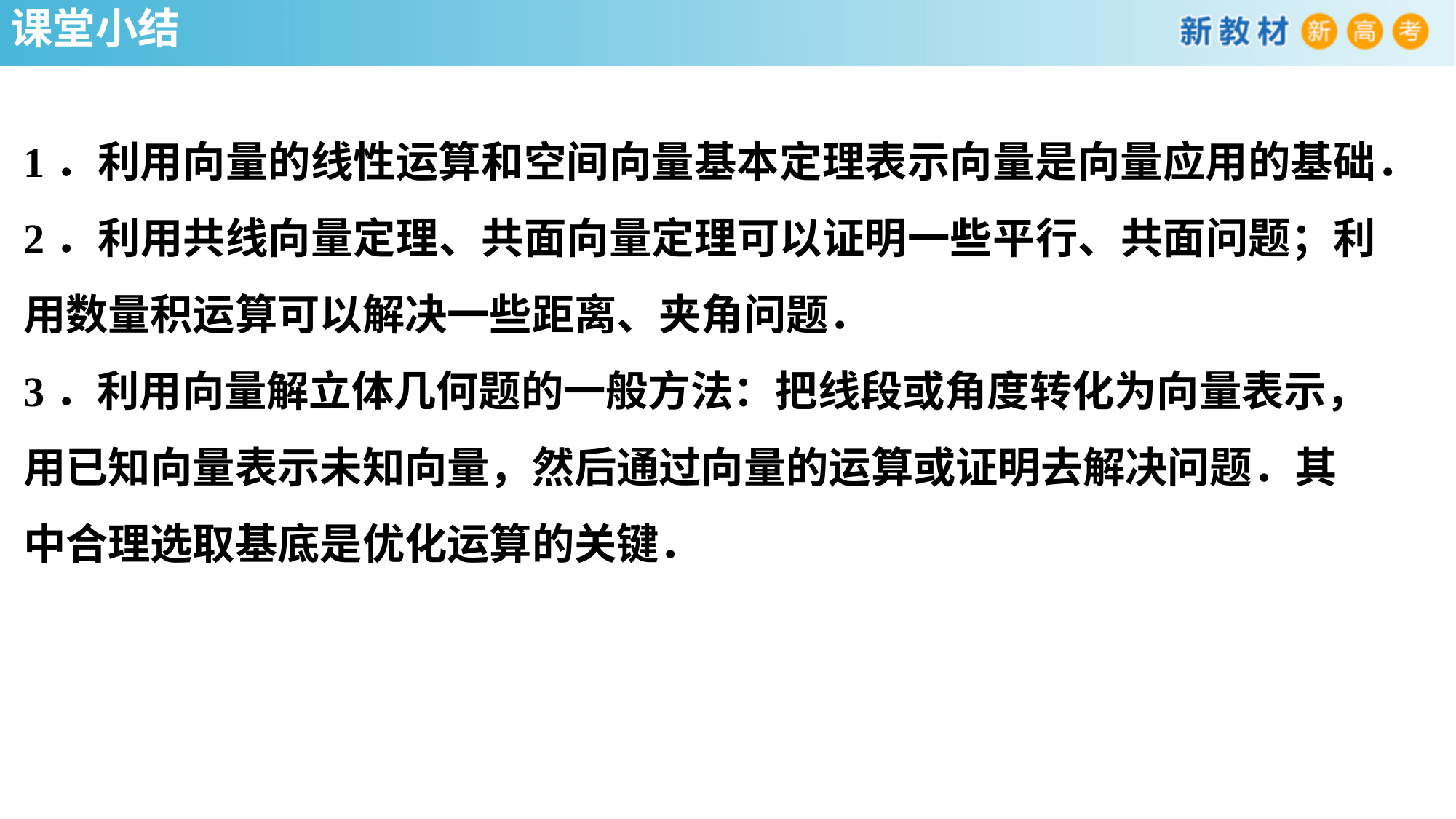

课堂小结
1．利用向量的线性运算和空间向量基本定理表示向量是向量应用的基础．
2．利用共线向量定理、共面向量定理可以证明一些平行、共面问题；利用数量积运算可以解决一些距离、夹角问题．
3．利用向量解立体几何题的一般方法：把线段或角度转化为向量表示，用已知向量表示未知向量，然后通过向量的运算或证明去解决问题．其中合理选取基底是优化运算的关键．